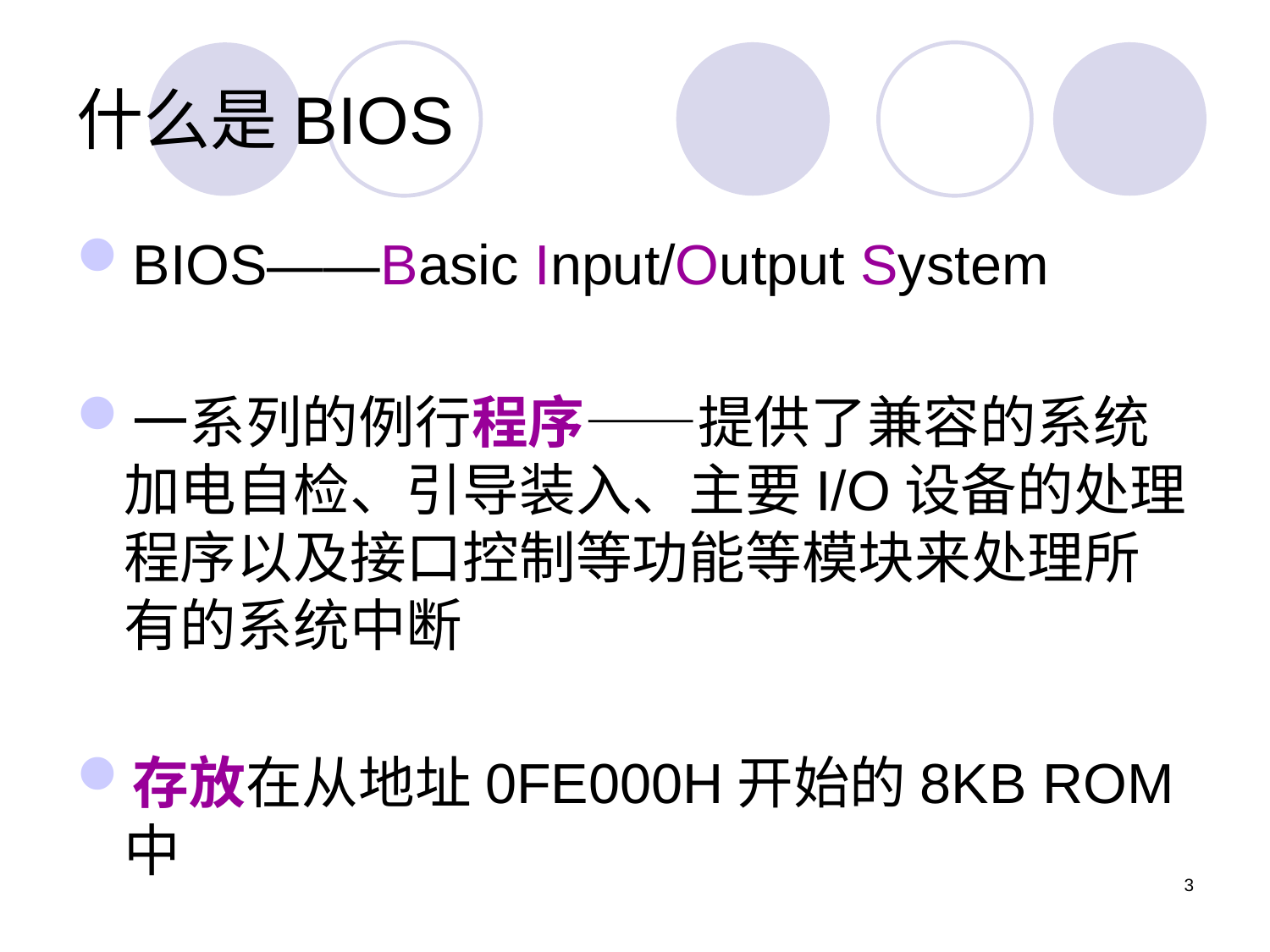

# 什么是BIOS
BIOS——Basic Input/Output System

一系列的例行程序——提供了兼容的系统加电自检、引导装入、主要I/O设备的处理程序以及接口控制等功能等模块来处理所有的系统中断

存放在从地址0FE000H开始的8KB ROM中
3